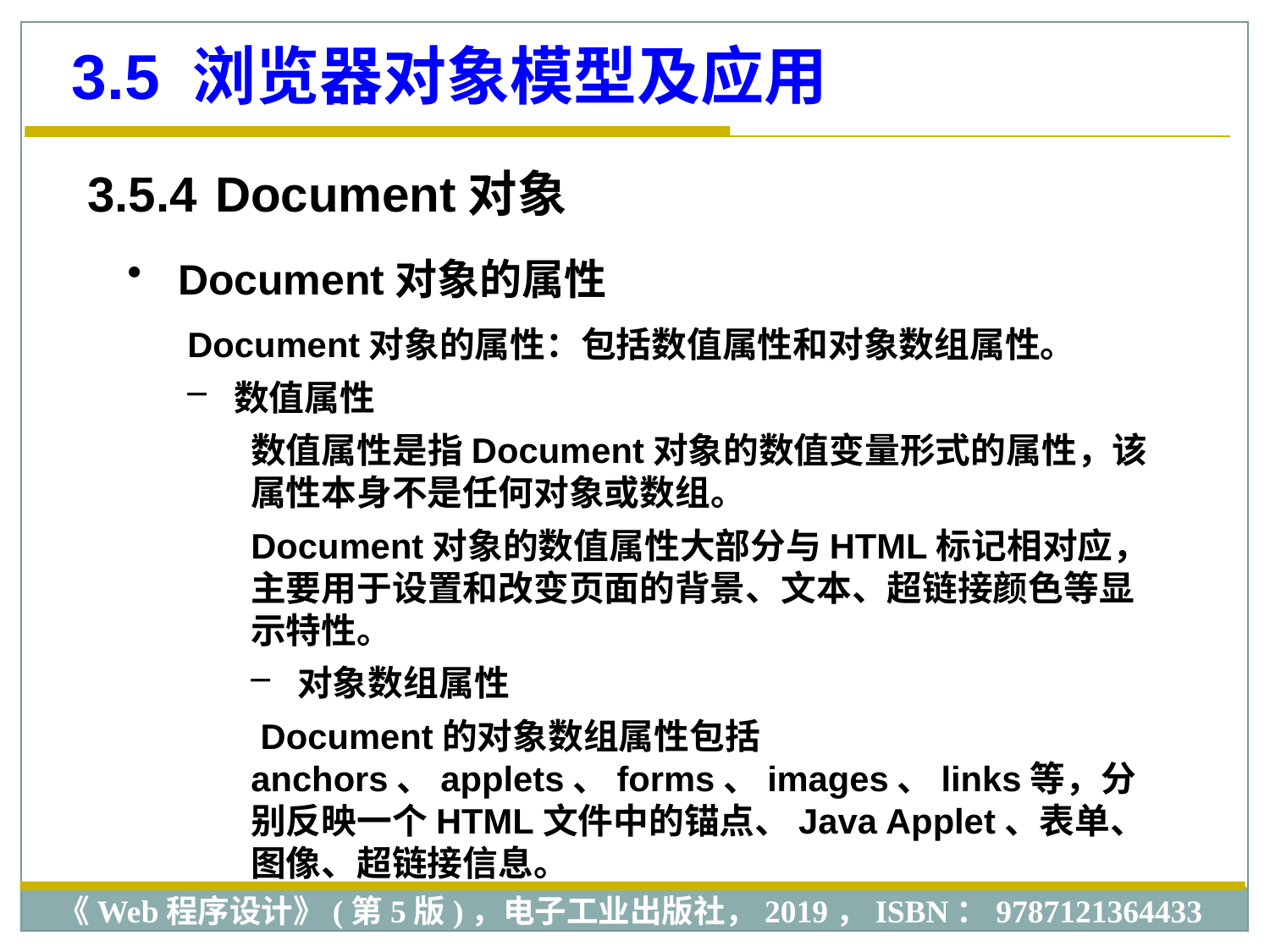

3.5 浏览器对象模型及应用
3.5.4  Document对象
  Document对象的属性
Document对象的属性：包括数值属性和对象数组属性。
 数值属性
数值属性是指Document对象的数值变量形式的属性，该属性本身不是任何对象或数组。
Document对象的数值属性大部分与HTML标记相对应，主要用于设置和改变页面的背景、文本、超链接颜色等显示特性。
 对象数组属性
 Document的对象数组属性包括anchors、applets、forms、images、links等，分别反映一个HTML文件中的锚点、Java Applet、表单、图像、超链接信息。